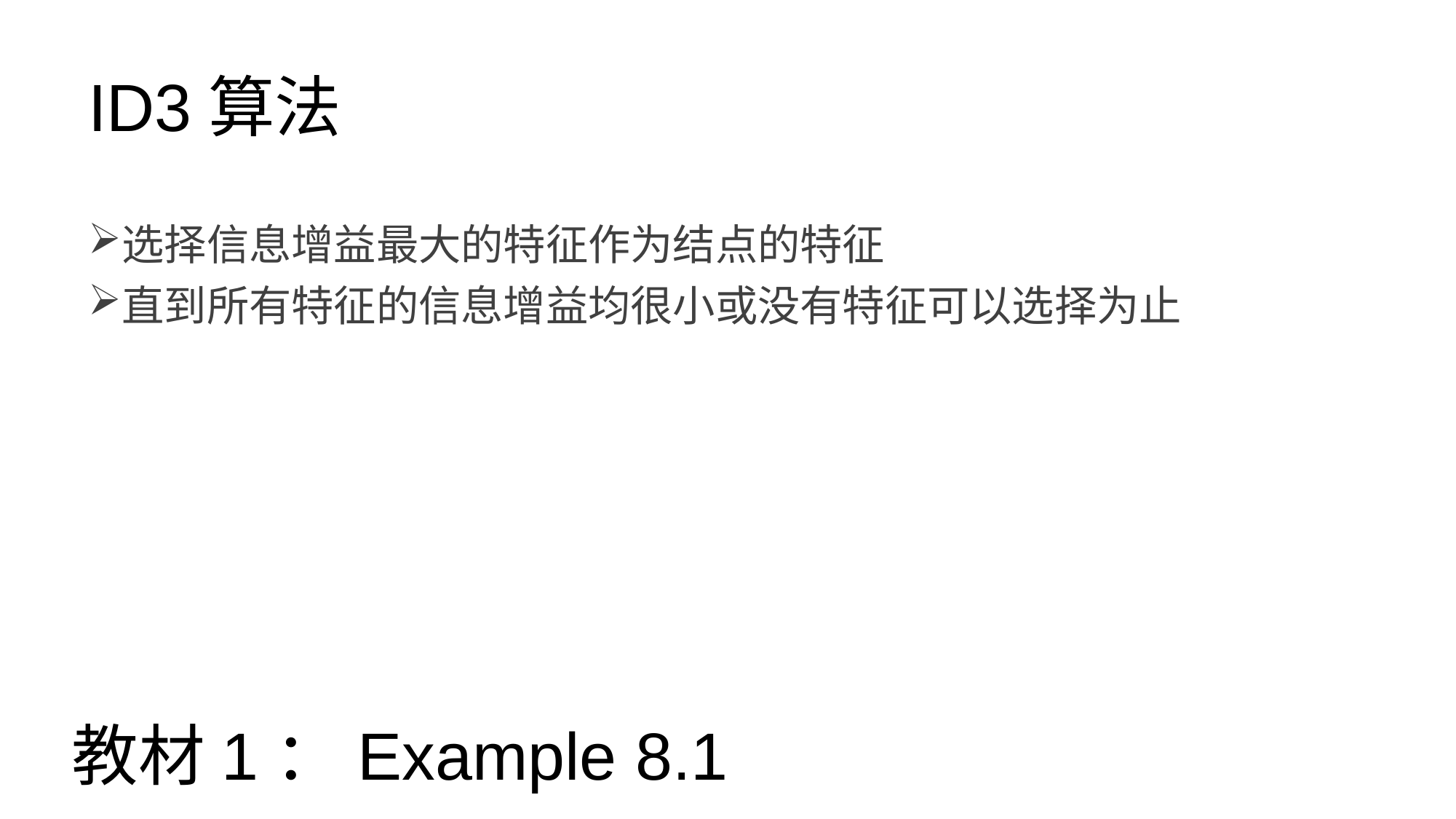

# ID3算法
选择信息增益最大的特征作为结点的特征
直到所有特征的信息增益均很小或没有特征可以选择为止
教材1：Example 8.1